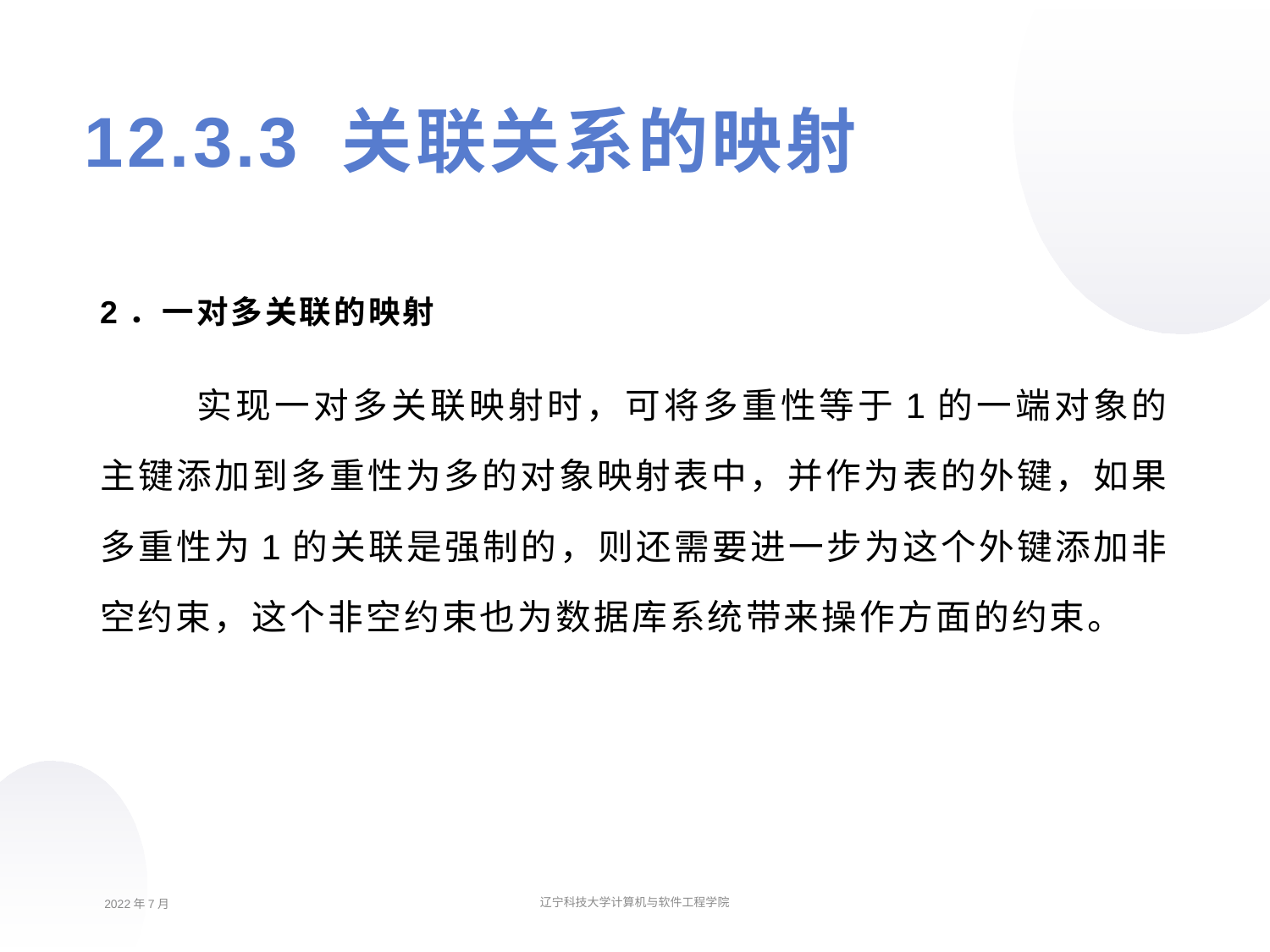

12.3.3 关联关系的映射
2．一对多关联的映射
 实现一对多关联映射时，可将多重性等于1的一端对象的主键添加到多重性为多的对象映射表中，并作为表的外键，如果多重性为1的关联是强制的，则还需要进一步为这个外键添加非空约束，这个非空约束也为数据库系统带来操作方面的约束。

2022年7月
辽宁科技大学计算机与软件工程学院
56